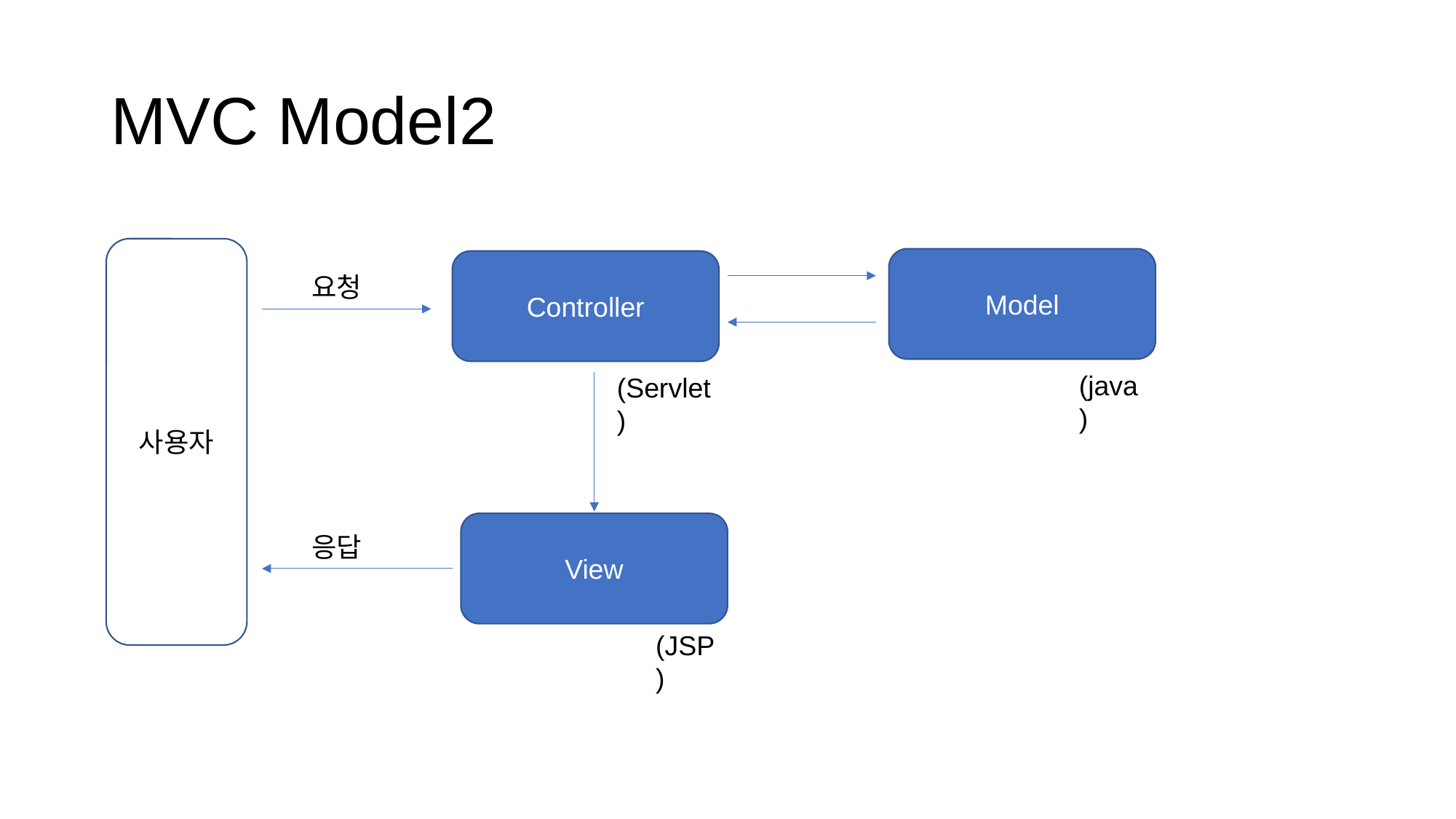

# MVC Model2
사용자
Model
Controller
요청
(java)
(Servlet)
View
응답
(JSP)